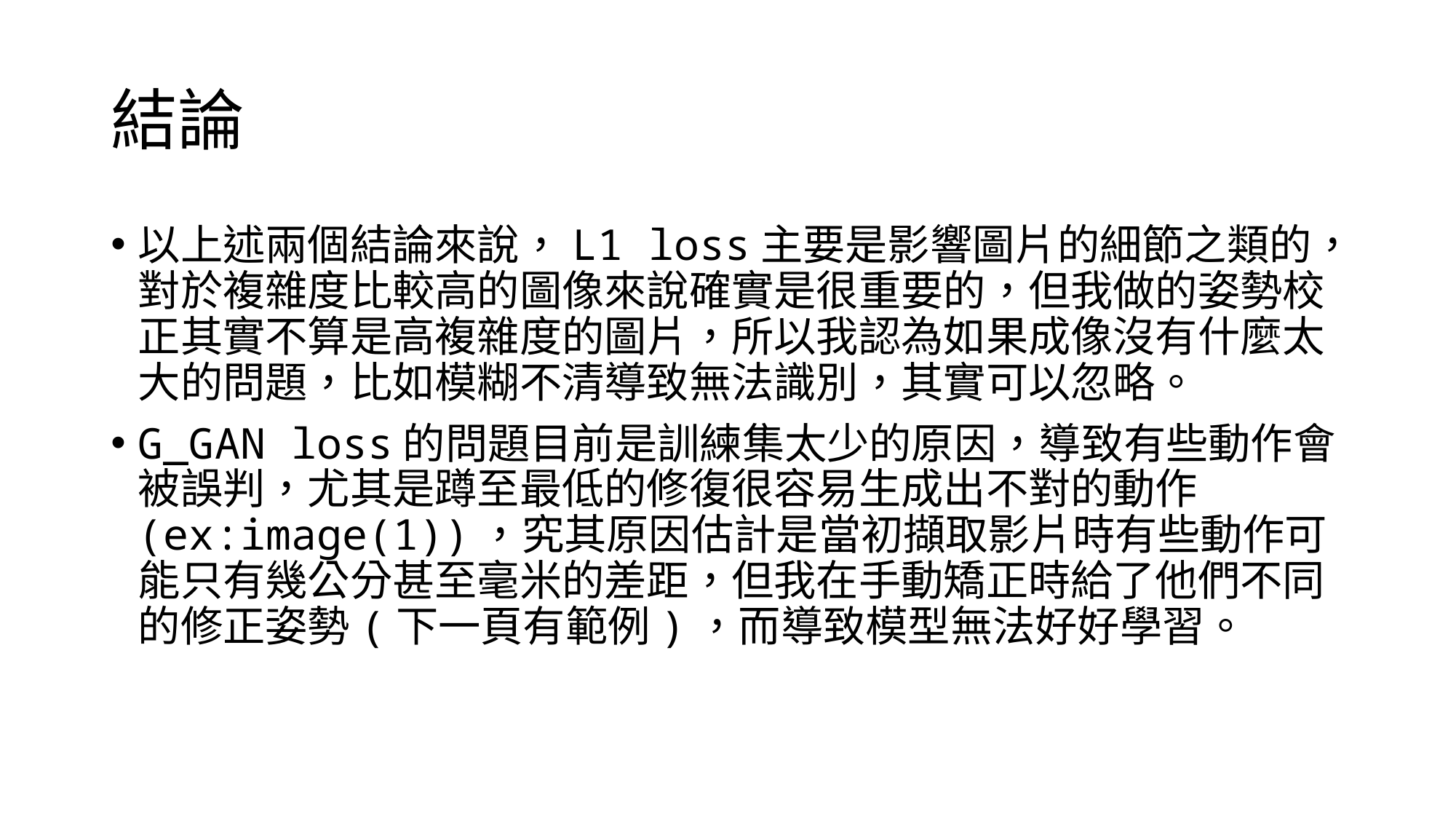

# 結論
以上述兩個結論來說，L1 loss主要是影響圖片的細節之類的，對於複雜度比較高的圖像來說確實是很重要的，但我做的姿勢校正其實不算是高複雜度的圖片，所以我認為如果成像沒有什麼太大的問題，比如模糊不清導致無法識別，其實可以忽略。
G_GAN loss的問題目前是訓練集太少的原因，導致有些動作會被誤判，尤其是蹲至最低的修復很容易生成出不對的動作(ex:image(1))，究其原因估計是當初擷取影片時有些動作可能只有幾公分甚至毫米的差距，但我在手動矯正時給了他們不同的修正姿勢(下一頁有範例)，而導致模型無法好好學習。